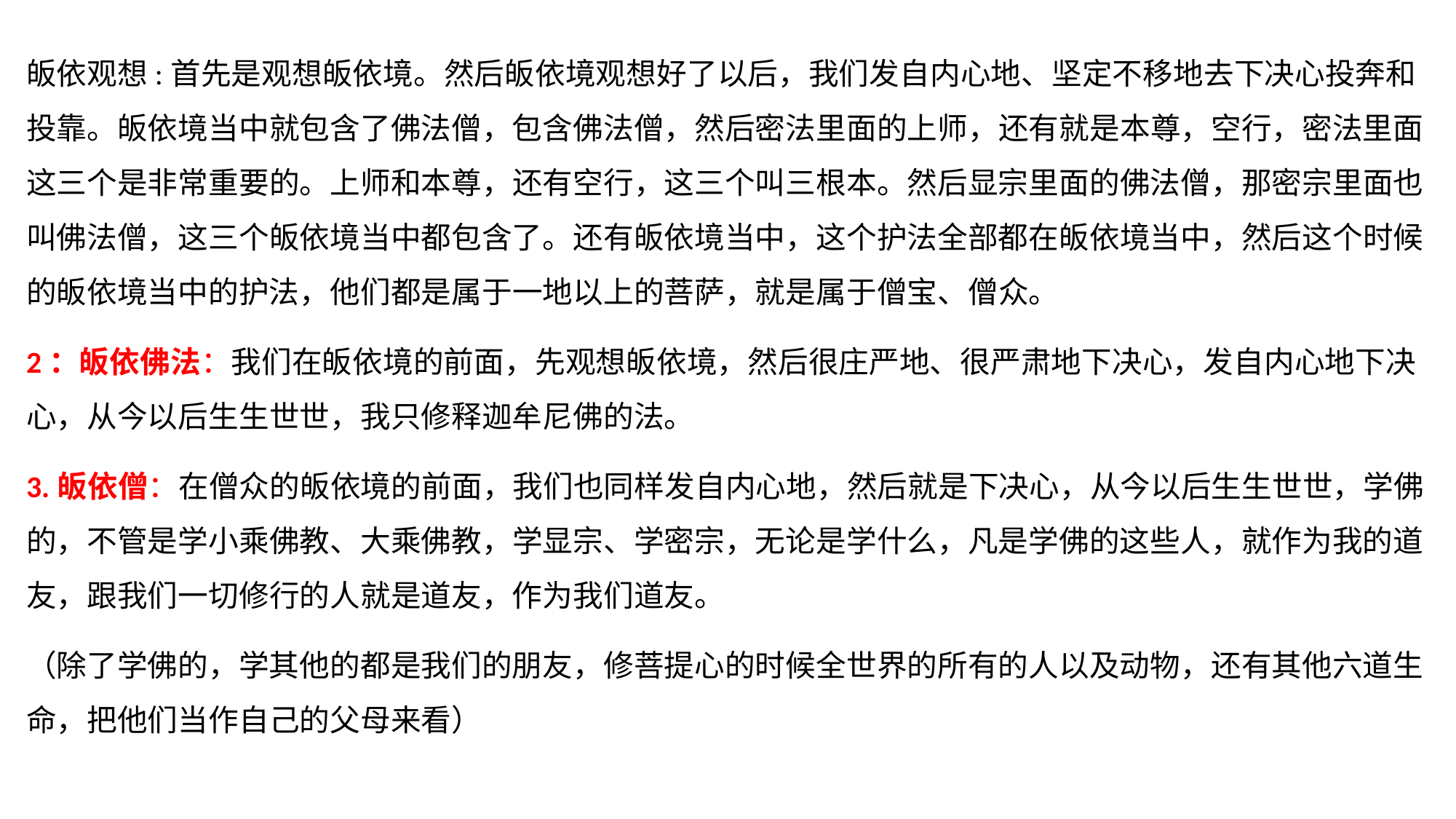

皈依观想:首先是观想皈依境。然后皈依境观想好了以后，我们发自内心地、坚定不移地去下决心投奔和投靠。皈依境当中就包含了佛法僧，包含佛法僧，然后密法里面的上师，还有就是本尊，空行，密法里面这三个是非常重要的。上师和本尊，还有空行，这三个叫三根本。然后显宗里面的佛法僧，那密宗里面也叫佛法僧，这三个皈依境当中都包含了。还有皈依境当中，这个护法全部都在皈依境当中，然后这个时候的皈依境当中的护法，他们都是属于一地以上的菩萨，就是属于僧宝、僧众。
2：皈依佛法：我们在皈依境的前面，先观想皈依境，然后很庄严地、很严肃地下决心，发自内心地下决心，从今以后生生世世，我只修释迦牟尼佛的法。
3.皈依僧：在僧众的皈依境的前面，我们也同样发自内心地，然后就是下决心，从今以后生生世世，学佛的，不管是学小乘佛教、大乘佛教，学显宗、学密宗，无论是学什么，凡是学佛的这些人，就作为我的道友，跟我们一切修行的人就是道友，作为我们道友。
（除了学佛的，学其他的都是我们的朋友，修菩提心的时候全世界的所有的人以及动物，还有其他六道生命，把他们当作自己的父母来看）